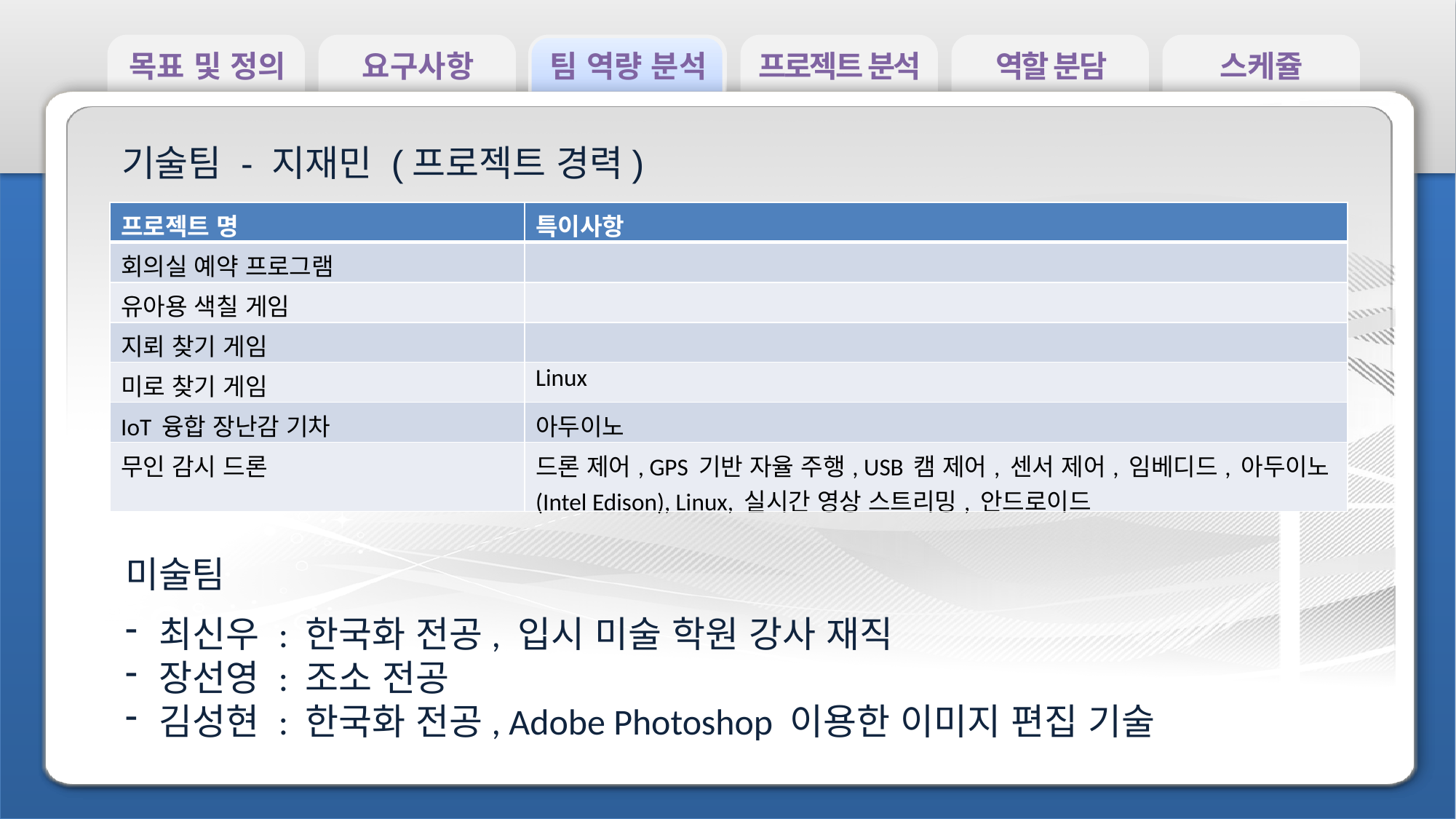

목표 및 정의
요구사항
팀 역량 분석
프로젝트 분석
역할 분담
스케쥴
기술팀 - 지재민 (프로젝트 경력)
| 프로젝트 명 | 특이사항 |
| --- | --- |
| 회의실 예약 프로그램 |  |
| 유아용 색칠 게임 |  |
| 지뢰 찾기 게임 |  |
| 미로 찾기 게임 | Linux |
| IoT 융합 장난감 기차 | 아두이노 |
| 무인 감시 드론 | 드론 제어, GPS 기반 자율 주행, USB 캠 제어, 센서 제어, 임베디드, 아두이노(Intel Edison), Linux, 실시간 영상 스트리밍, 안드로이드 |
미술팀

최신우 : 한국화 전공, 입시 미술 학원 강사 재직
장선영 : 조소 전공
김성현 : 한국화 전공, Adobe Photoshop 이용한 이미지 편집 기술